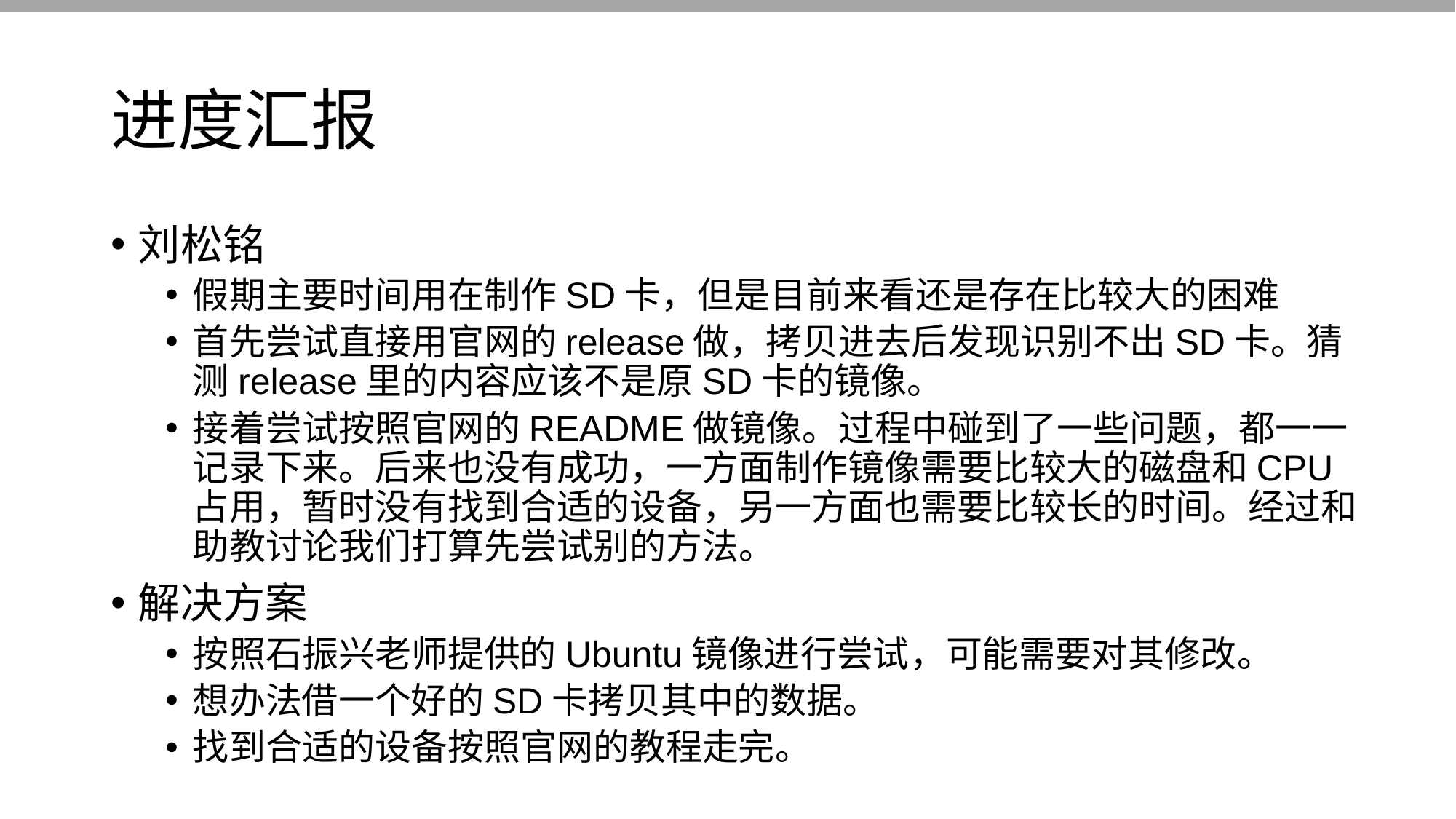

# 进度汇报
刘松铭
假期主要时间用在制作SD卡，但是目前来看还是存在比较大的困难
首先尝试直接用官网的release做，拷贝进去后发现识别不出SD卡。猜测release里的内容应该不是原SD卡的镜像。
接着尝试按照官网的README做镜像。过程中碰到了一些问题，都一一记录下来。后来也没有成功，一方面制作镜像需要比较大的磁盘和CPU占用，暂时没有找到合适的设备，另一方面也需要比较长的时间。经过和助教讨论我们打算先尝试别的方法。
解决方案
按照石振兴老师提供的Ubuntu镜像进行尝试，可能需要对其修改。
想办法借一个好的SD卡拷贝其中的数据。
找到合适的设备按照官网的教程走完。
4